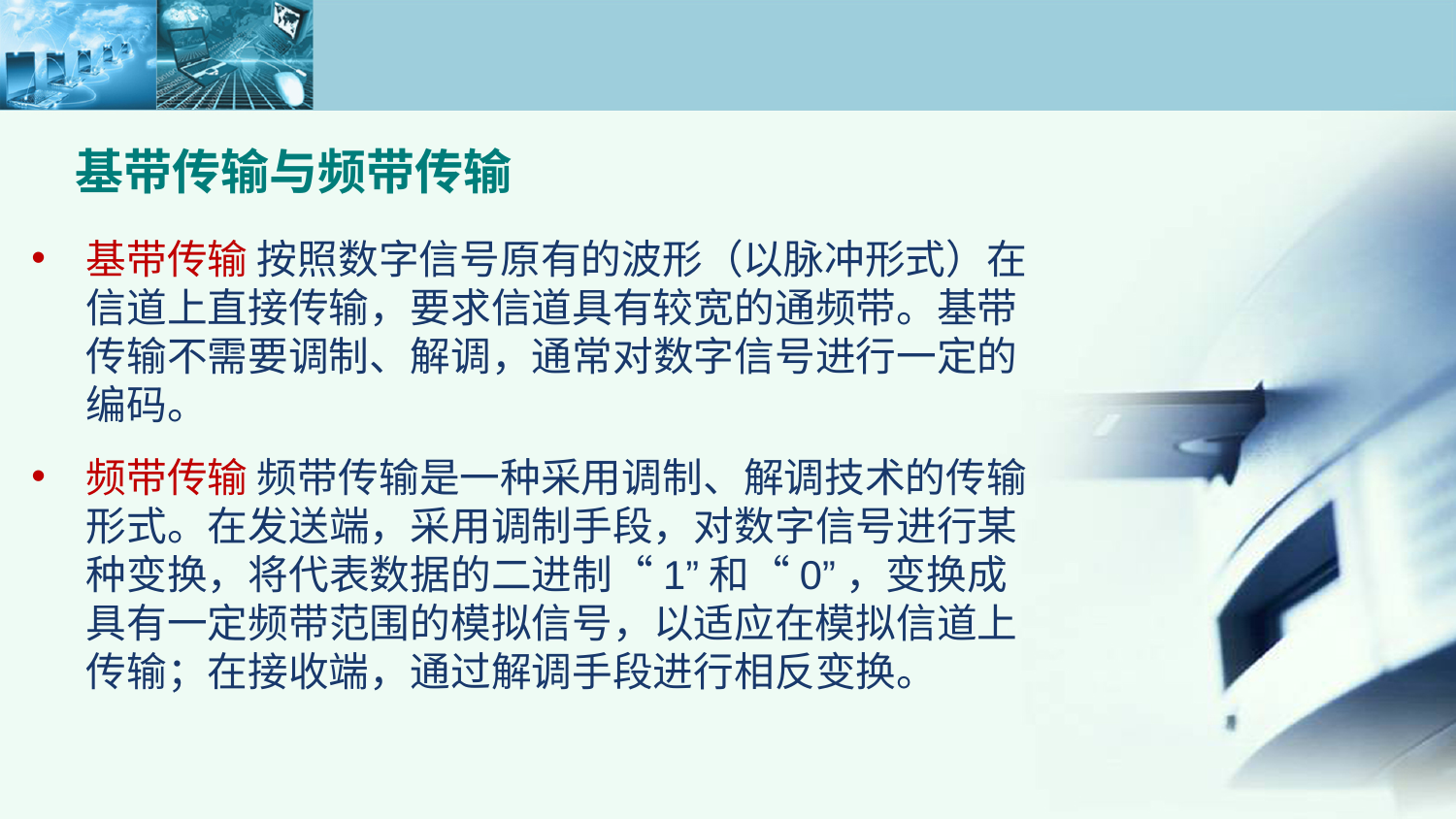

基带传输与频带传输
基带传输 按照数字信号原有的波形（以脉冲形式）在信道上直接传输，要求信道具有较宽的通频带。基带传输不需要调制、解调，通常对数字信号进行一定的编码。
频带传输 频带传输是一种采用调制、解调技术的传输形式。在发送端，采用调制手段，对数字信号进行某种变换，将代表数据的二进制“1”和“0”，变换成具有一定频带范围的模拟信号，以适应在模拟信道上传输；在接收端，通过解调手段进行相反变换。